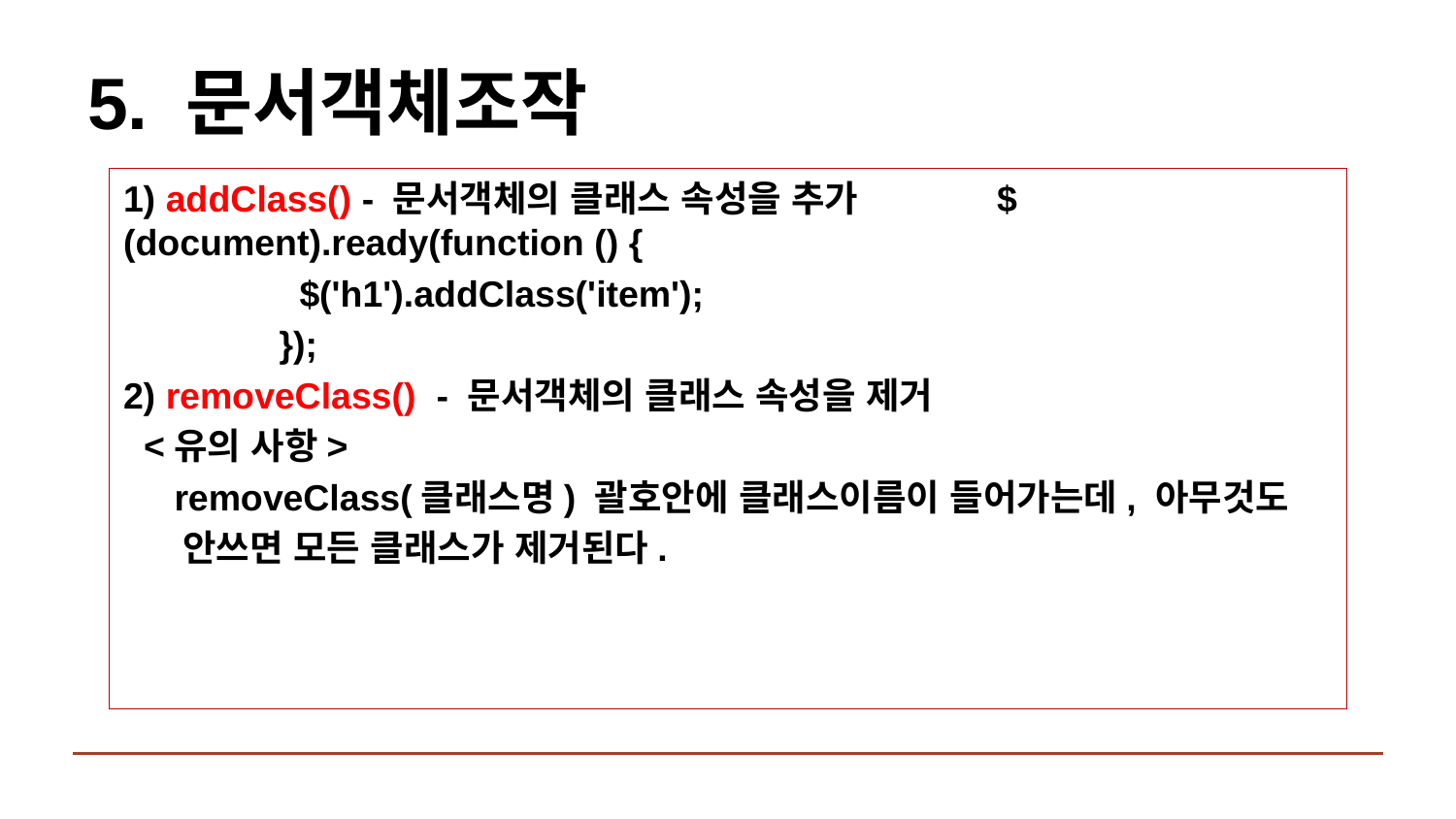

# 5. 문서객체조작
1) addClass() - 문서객체의 클래스 속성을 추가 	$(document).ready(function () {
           	   $('h1').addClass('item');
       	 });
2) removeClass()  - 문서객체의 클래스 속성을 제거
  <유의 사항>
     removeClass(클래스명) 괄호안에 클래스이름이 들어가는데, 아무것도
     안쓰면 모든 클래스가 제거된다.